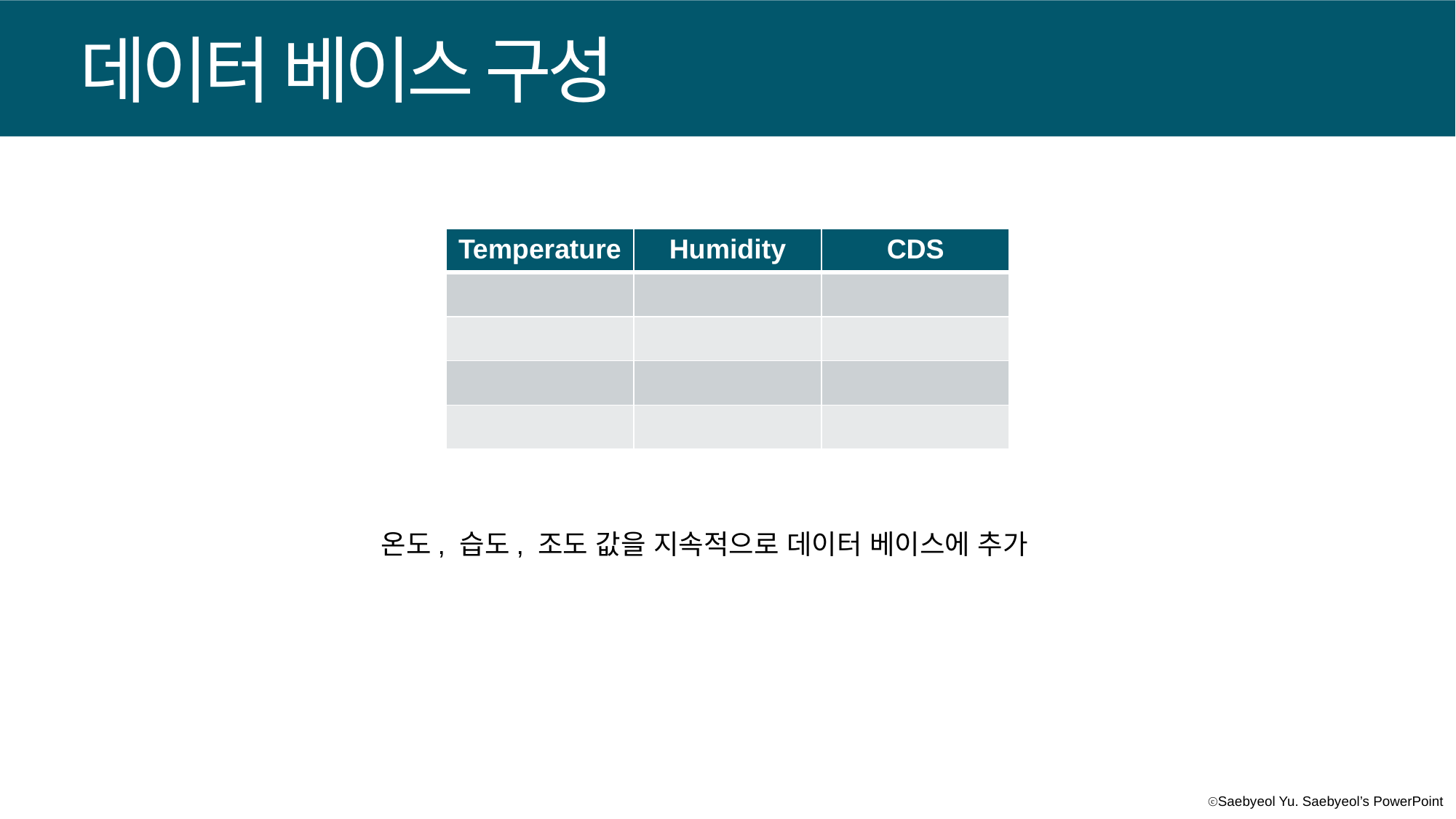

데이터 베이스 구성
| Temperature | Humidity | CDS |
| --- | --- | --- |
|  |  |  |
|  |  |  |
|  |  |  |
|  |  |  |

온도, 습도, 조도 값을 지속적으로 데이터 베이스에 추가